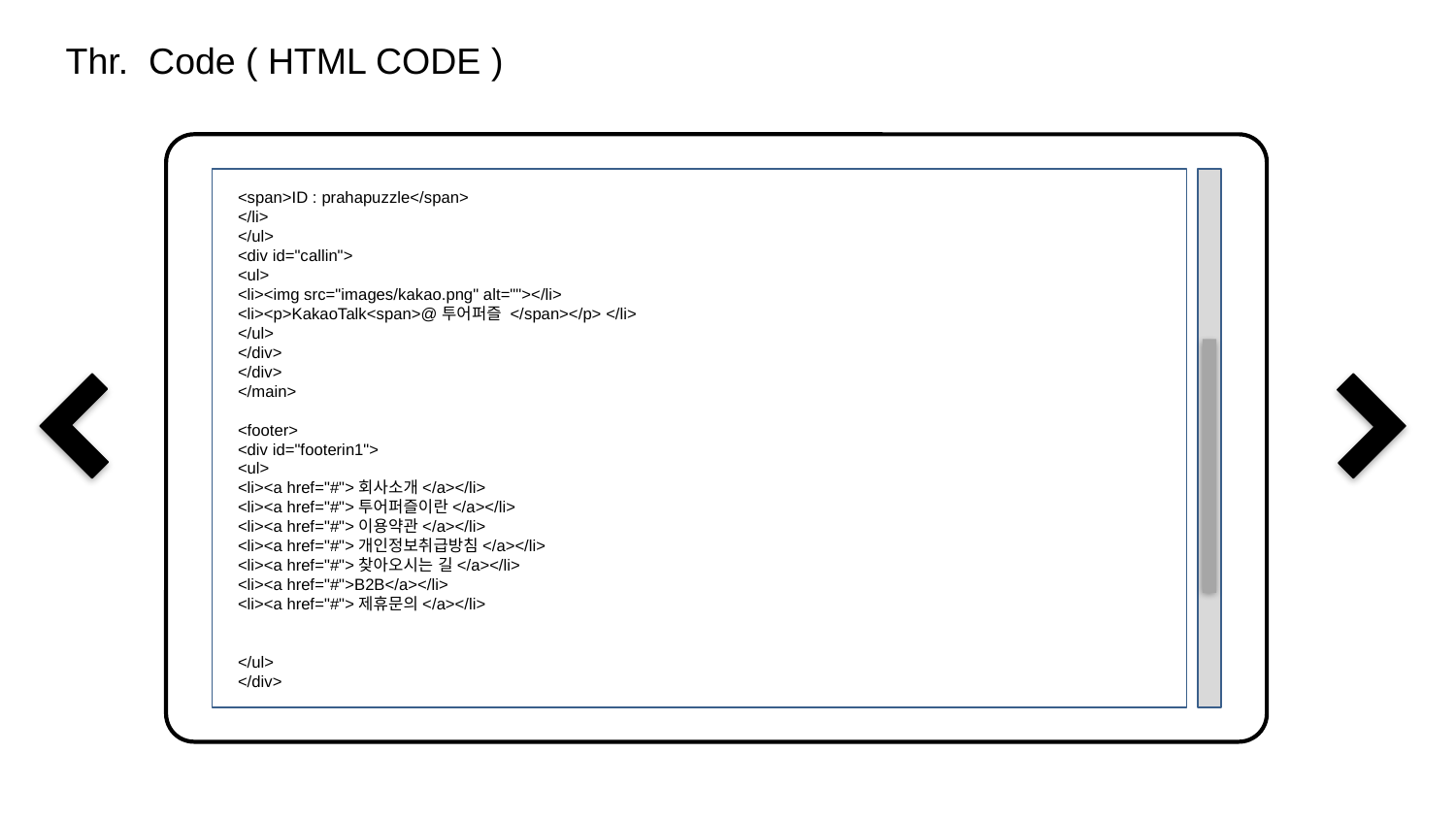

Thr.  Code ( HTML CODE )

<span>ID : prahapuzzle</span>
</li>
</ul>
<div id="callin">
<ul>
<li><img src="images/kakao.png" alt=""></li>
<li><p>KakaoTalk<span>@투어퍼즐 </span></p> </li>
</ul>
</div>
</div>
</main>
<footer>
<div id="footerin1">
<ul>
<li><a href="#">회사소개</a></li>
<li><a href="#">투어퍼즐이란</a></li>
<li><a href="#">이용약관</a></li>
<li><a href="#">개인정보취급방침</a></li>
<li><a href="#">찾아오시는 길</a></li>
<li><a href="#">B2B</a></li>
<li><a href="#">제휴문의</a></li>
</ul>
</div>